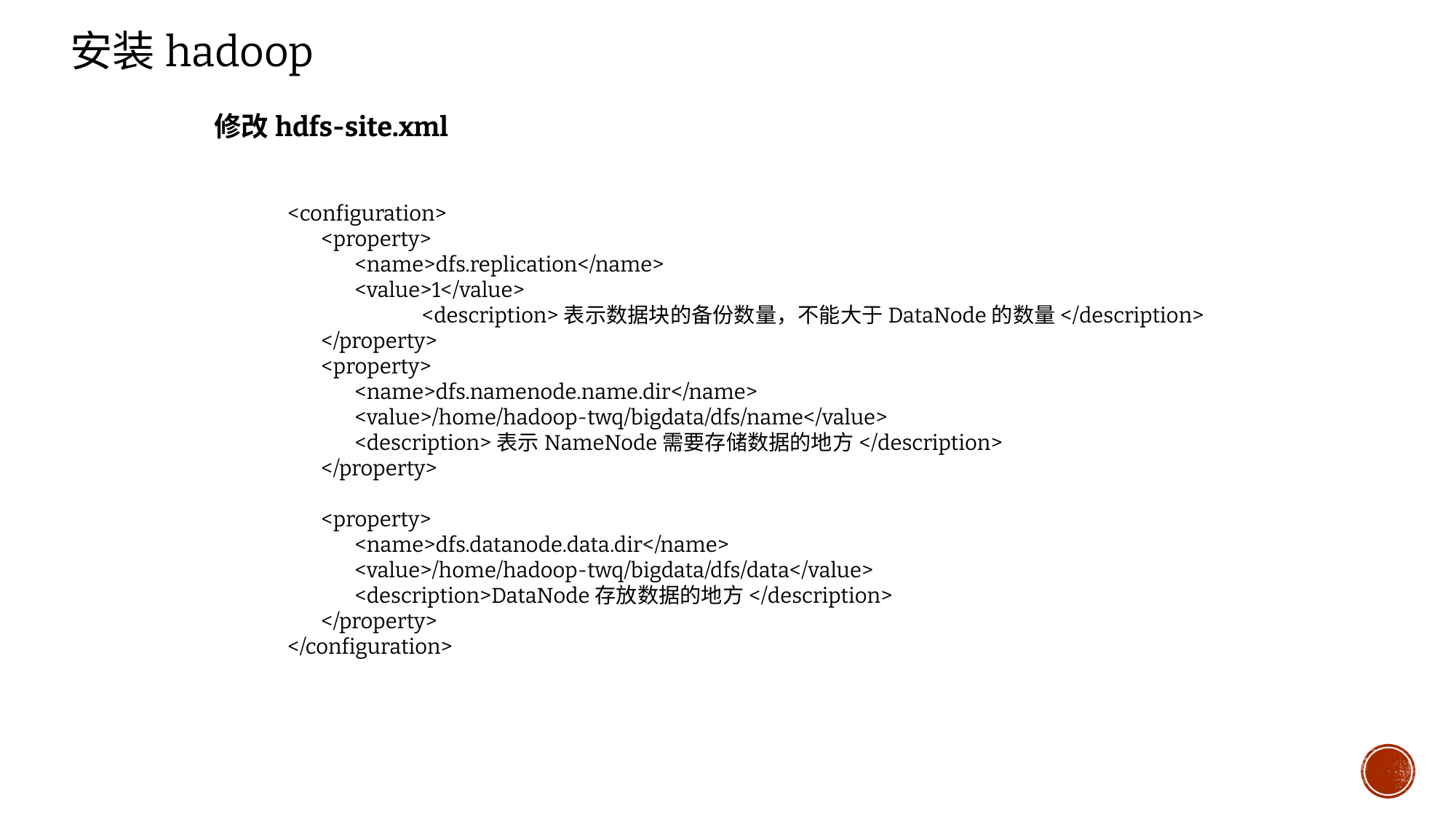

安装hadoop
修改hdfs-site.xml
<configuration>
        <property>
                <name>dfs.replication</name>
                <value>1</value>
	      <description>表示数据块的备份数量，不能大于DataNode的数量</description>
        </property>
        <property>
                <name>dfs.namenode.name.dir</name>
                <value>/home/hadoop-twq/bigdata/dfs/name</value>
                <description>表示NameNode需要存储数据的地方</description>
        </property>

        <property>
                <name>dfs.datanode.data.dir</name>
                <value>/home/hadoop-twq/bigdata/dfs/data</value>
                <description>DataNode存放数据的地方</description>
        </property>
</configuration>